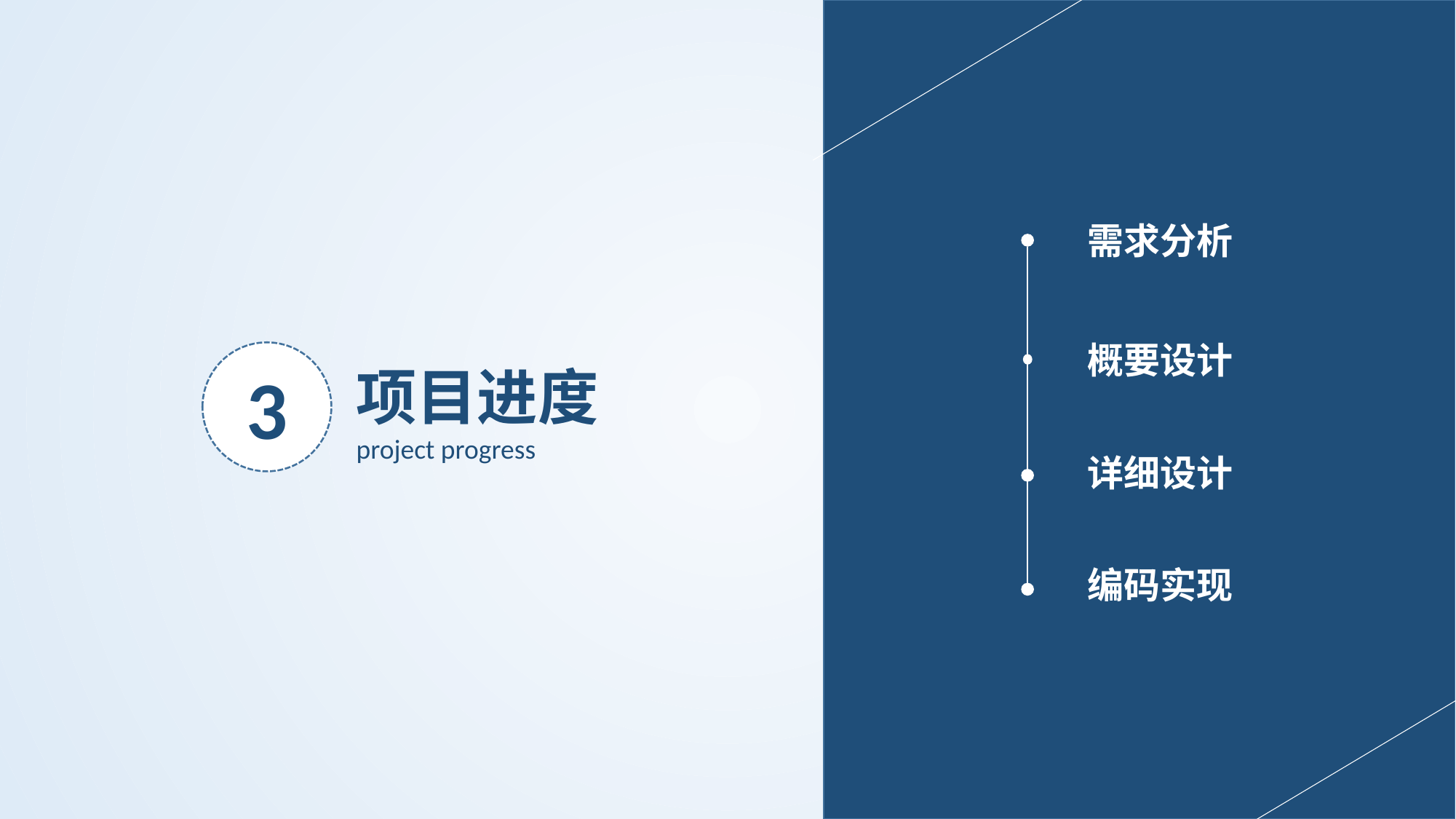

需求分析

概要设计
3
项目进度
project progress

详细设计

编码实现